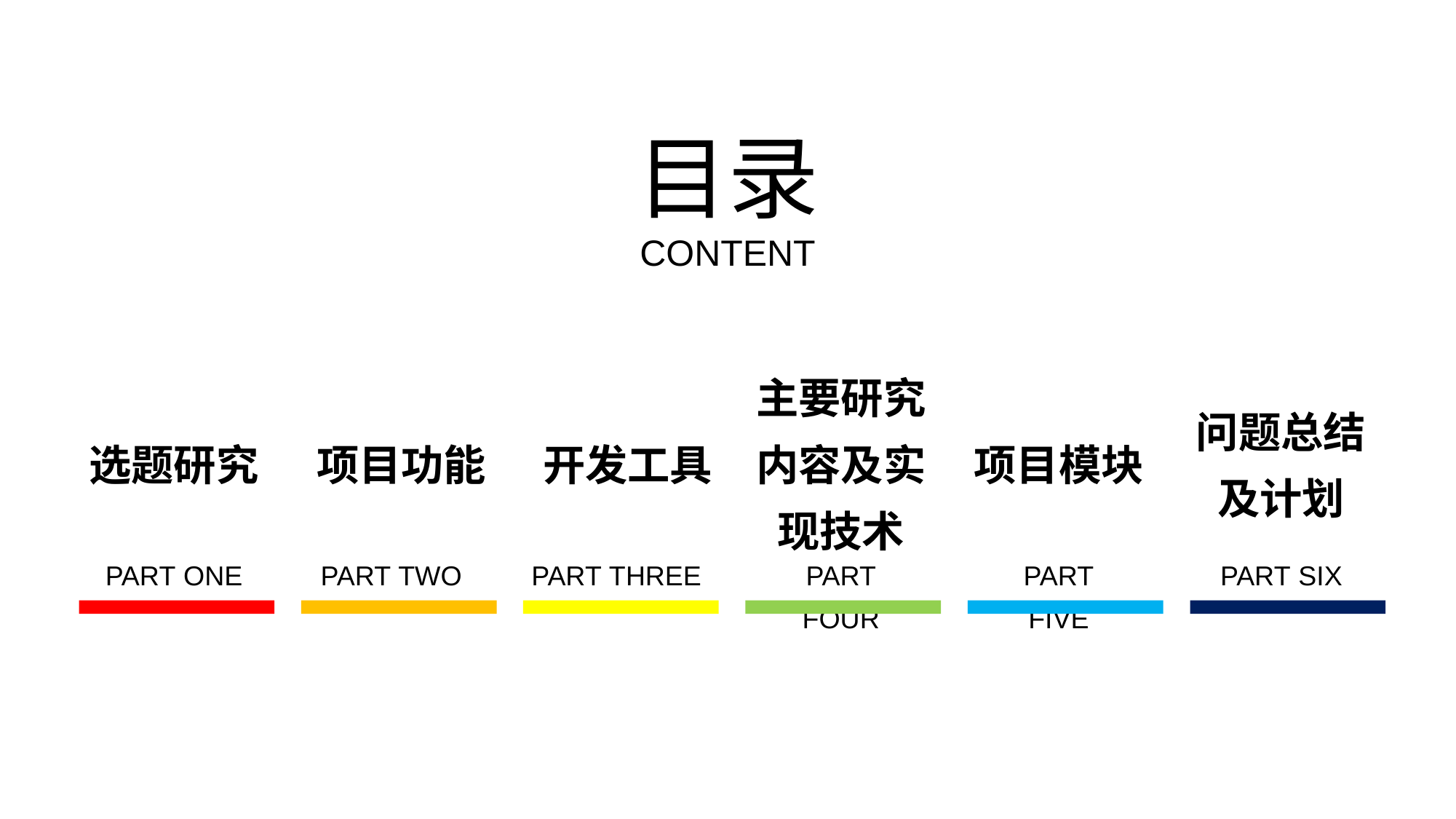

目录
CONTENT
主要研究内容及实现技术
问题总结及计划
项目功能
选题研究
开发工具
项目模块
PART ONE
PART TWO
PART THREE
PART FOUR
PART FIVE
PART SIX